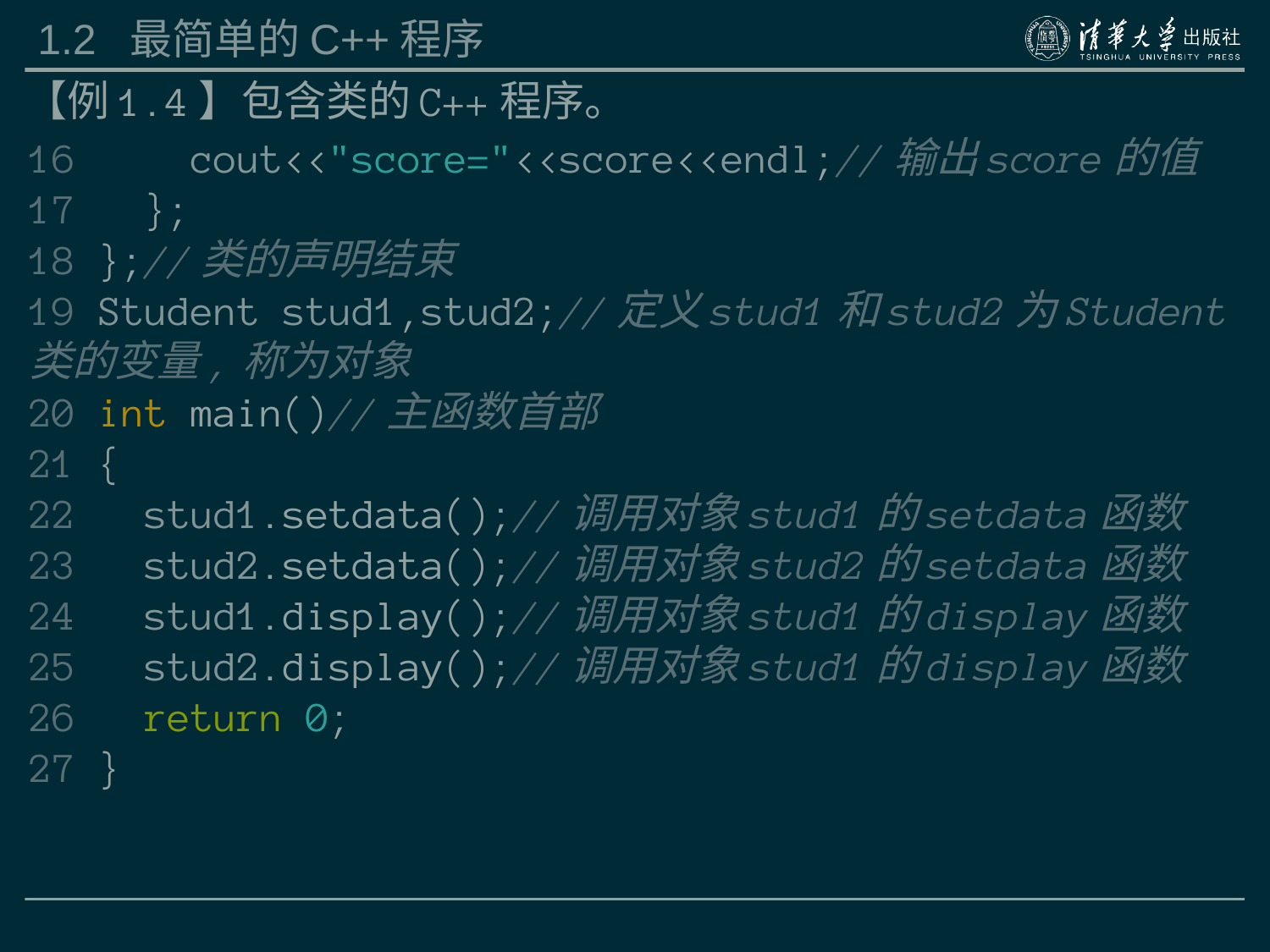

# 1.2  最简单的C++程序
【例1.4】包含类的C++程序。
16     cout<<"score="<<score<<endl;//输出score的值
17   };
18 };//类的声明结束
19 Student stud1,stud2;//定义stud1和stud2为Student类的变量,称为对象
20 int main()//主函数首部
21 {
22   stud1.setdata();//调用对象stud1的setdata函数
23   stud2.setdata();//调用对象stud2的setdata函数
24   stud1.display();//调用对象stud1的display函数
25   stud2.display();//调用对象stud1的display函数
26   return 0;
27 }